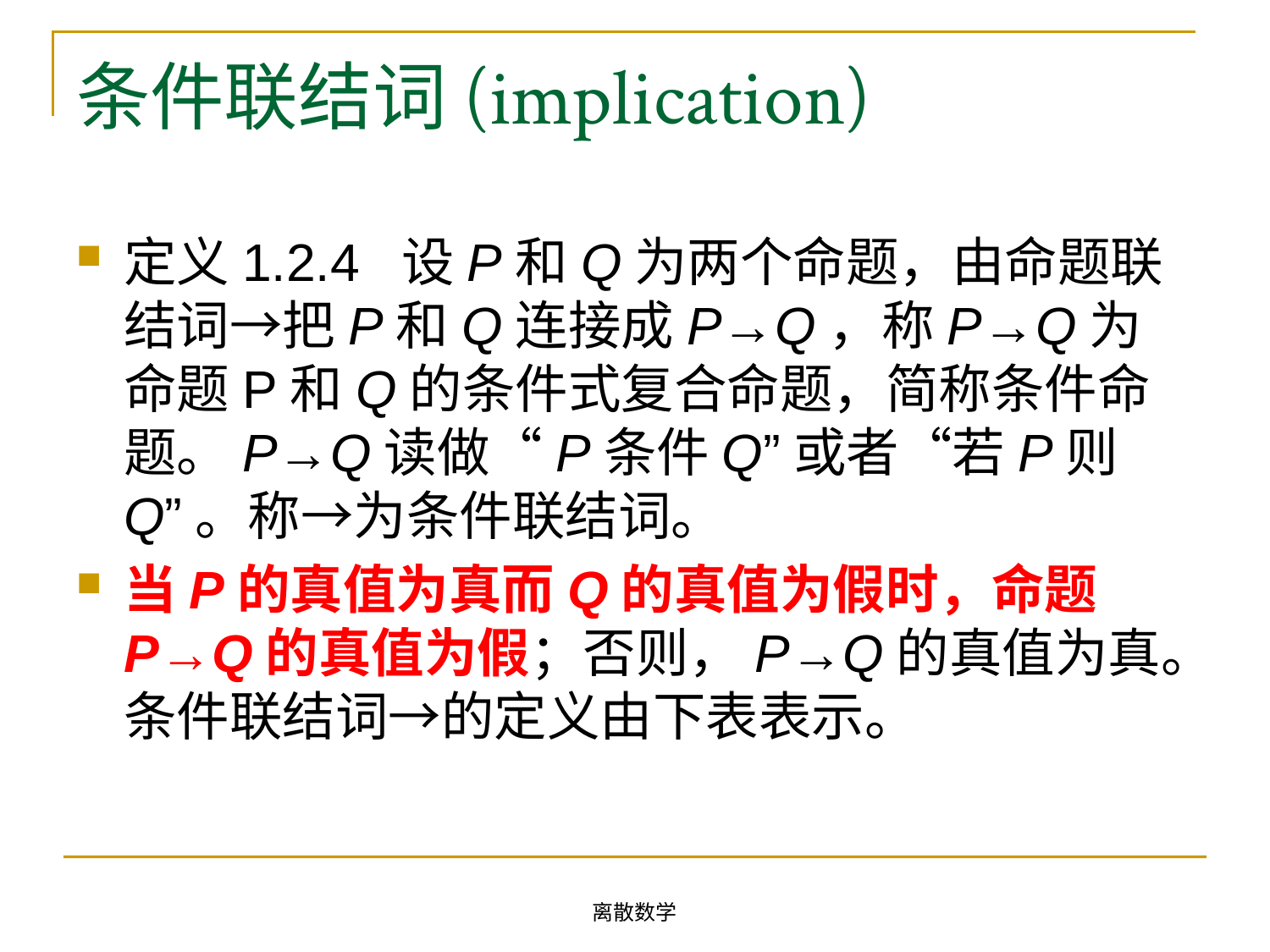

# 条件联结词(implication)
定义1.2.4  设P和Q为两个命题，由命题联结词→把P和Q连接成P→Q，称P→Q为命题P和Q的条件式复合命题，简称条件命题。P→Q读做“P条件Q”或者“若P则Q”。称→为条件联结词。
当P的真值为真而Q的真值为假时，命题P→Q的真值为假；否则，P→Q的真值为真。条件联结词→的定义由下表表示。

26
离散数学